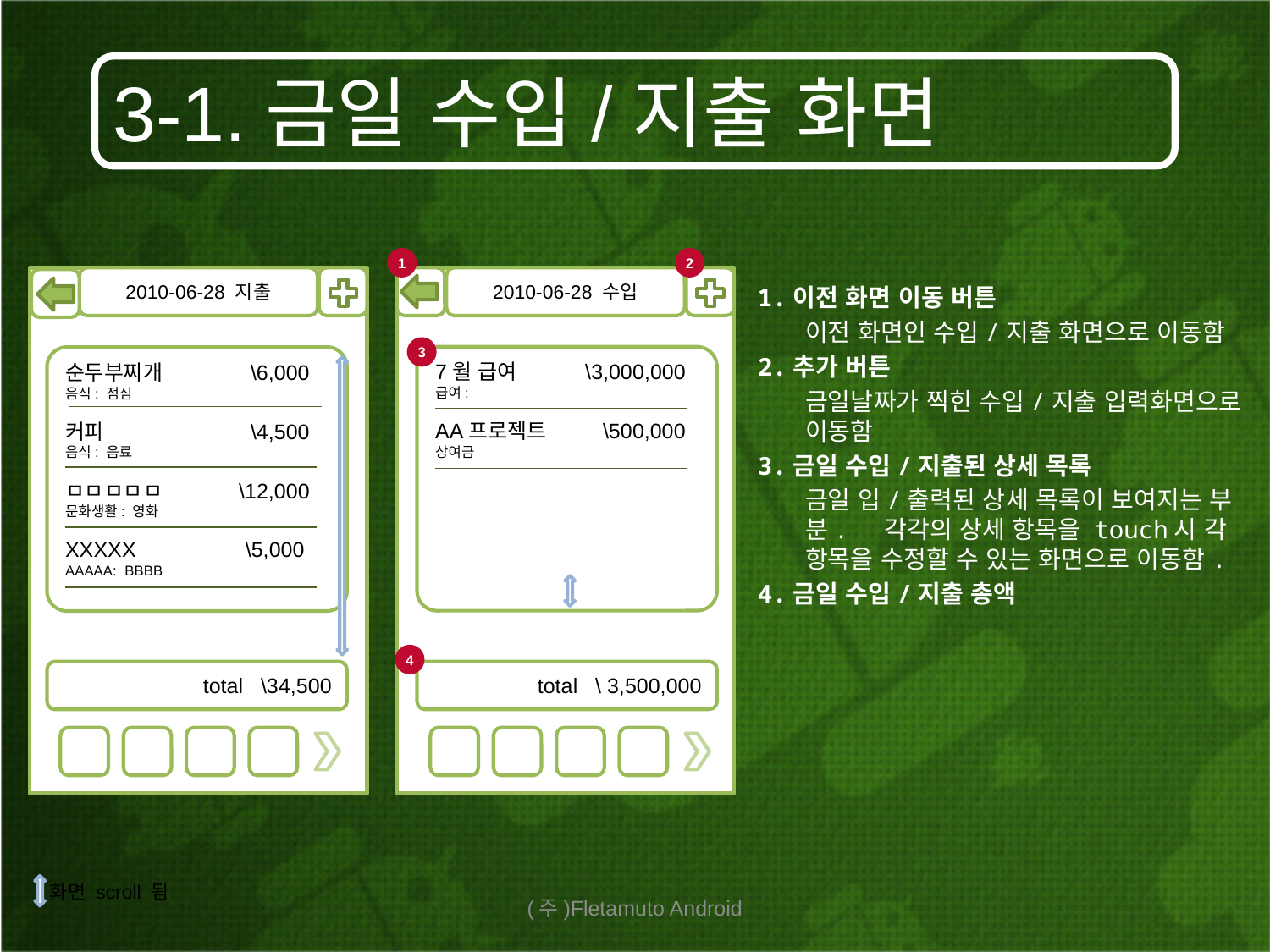

3-1.금일 수입/지출 화면
1
2

2010-06-28 지출

2010-06-28 수입

1.이전 화면 이동 버튼
	이전 화면인 수입/지출 화면으로 이동함
2.추가 버튼
	금일날짜가 찍힌 수입/지출 입력화면으로 이동함
3.금일 수입/지출된 상세 목록
  	금일 입/출력된 상세 목록이 보여지는 부분.  각각의 상세 항목을 touch시 각 항목을 수정할 수 있는 화면으로 이동함.
4.금일 수입/지출 총액

3
7월 급여	   \3,000,000
급여:

AA프로젝트	      \500,000
상여금

순두부찌개	         \6,000
음식: 점심

커피	         \4,500
음식: 음료

ㅁㅁㅁㅁㅁ	       \12,000
문화생활: 영화

XXXXX	         \5,000
AAAAA:  BBBB

4
   total   \34,500
   total   \ 3,500,000

화면 scroll 됨

(주)Fletamuto Android